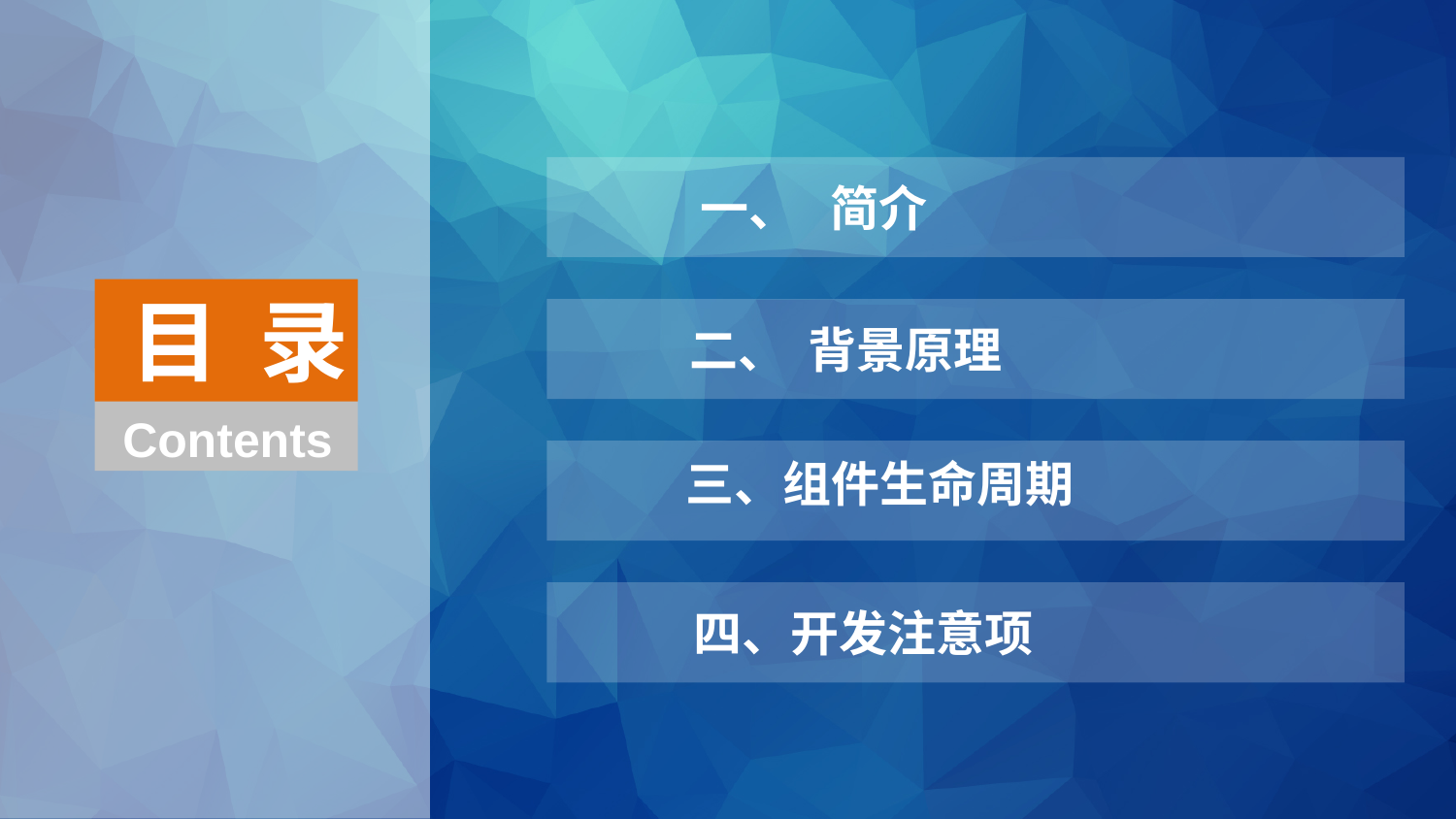

一、   简介
目  录

Contents

二、  背景原理

三、组件生命周期

四、开发注意项